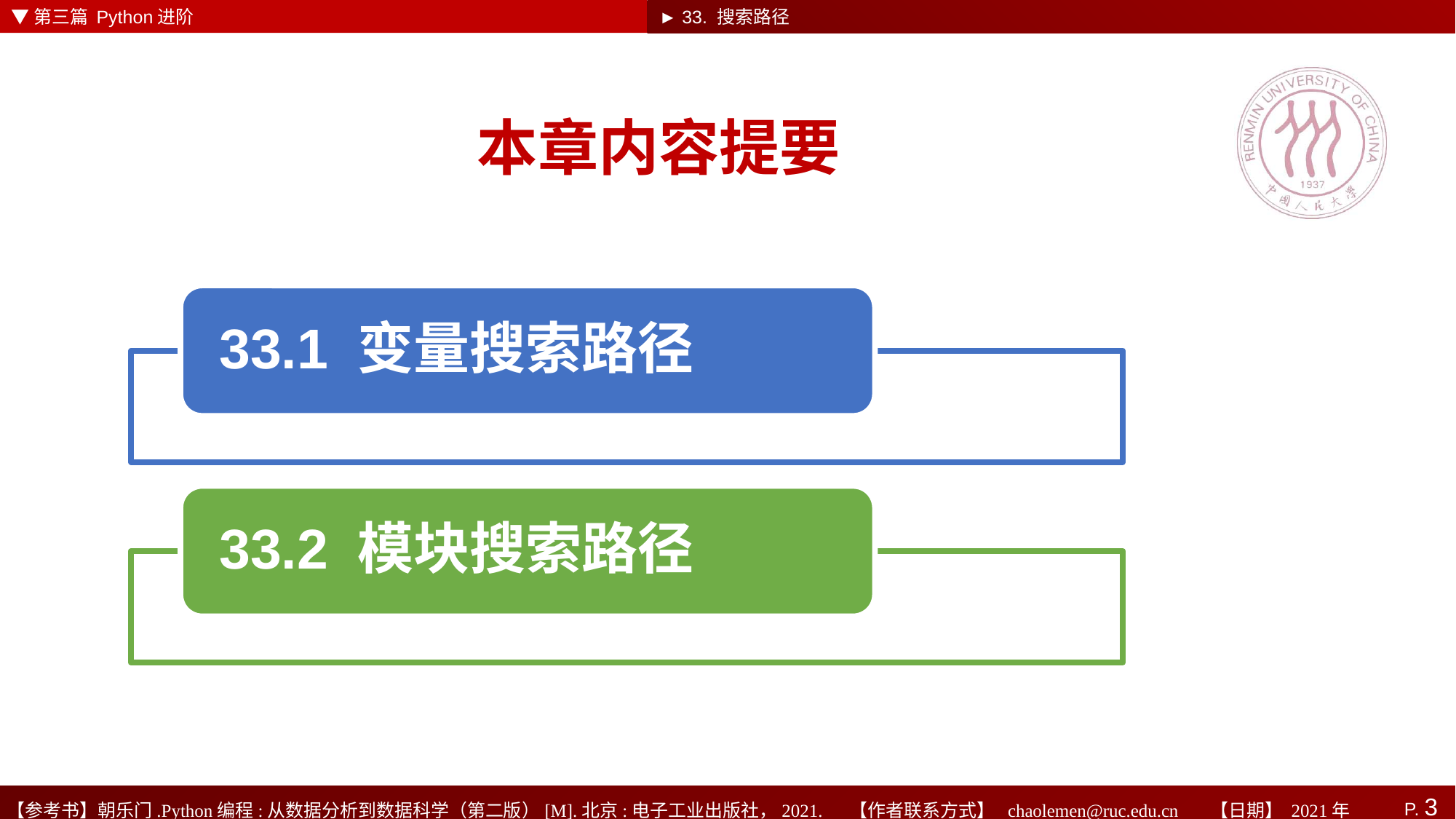

▼第三篇 Python进阶
► 33. 搜索路径
# 本章内容提要
33.1 变量搜索路径
33.2 模块搜索路径